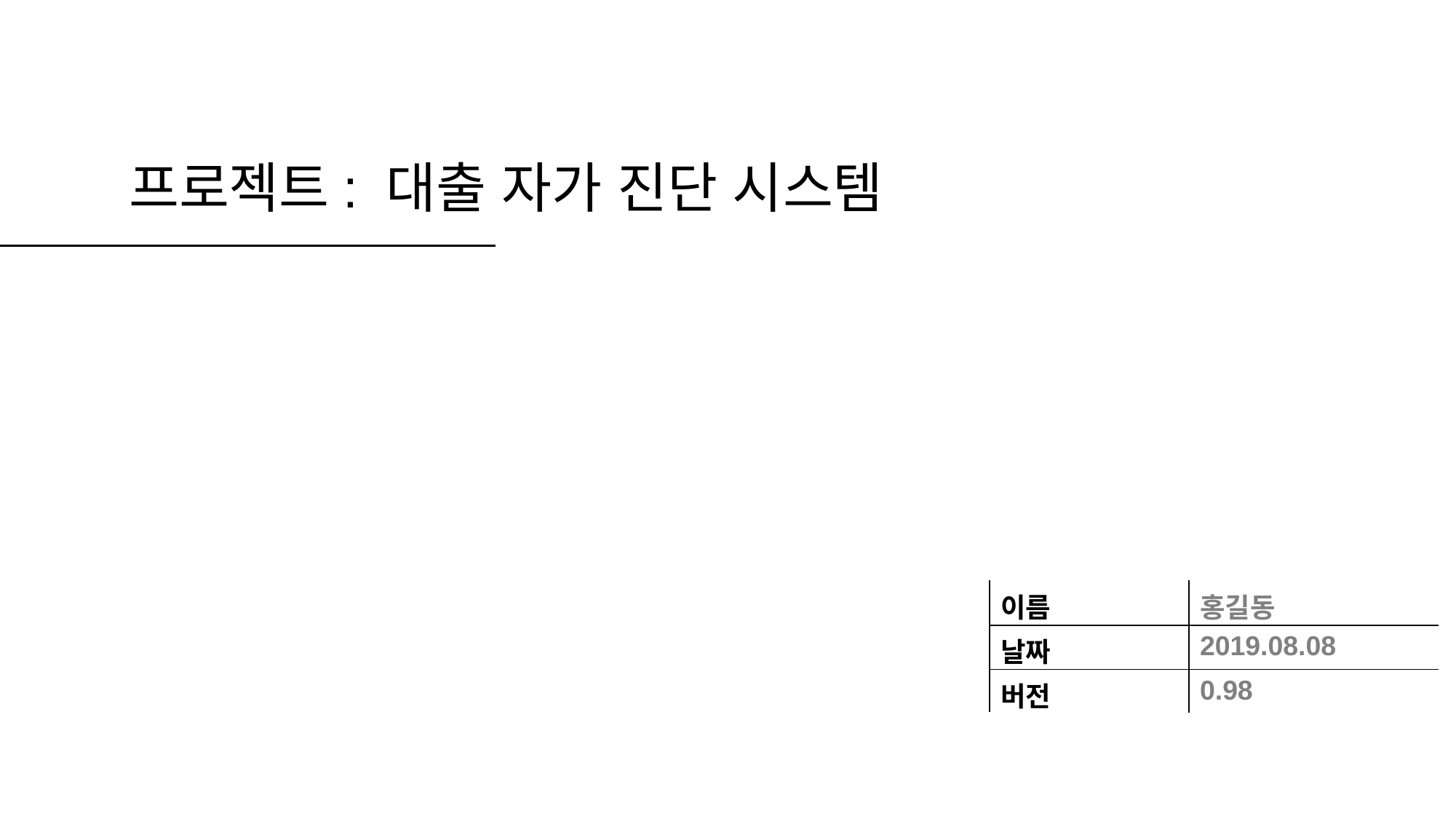

프로젝트: 대출 자가 진단 시스템
|  | 이름 | 홍길동 |
| --- | --- | --- |
|  | 날짜 | 2019.08.08 |
|  | 버전 | 0.98 |